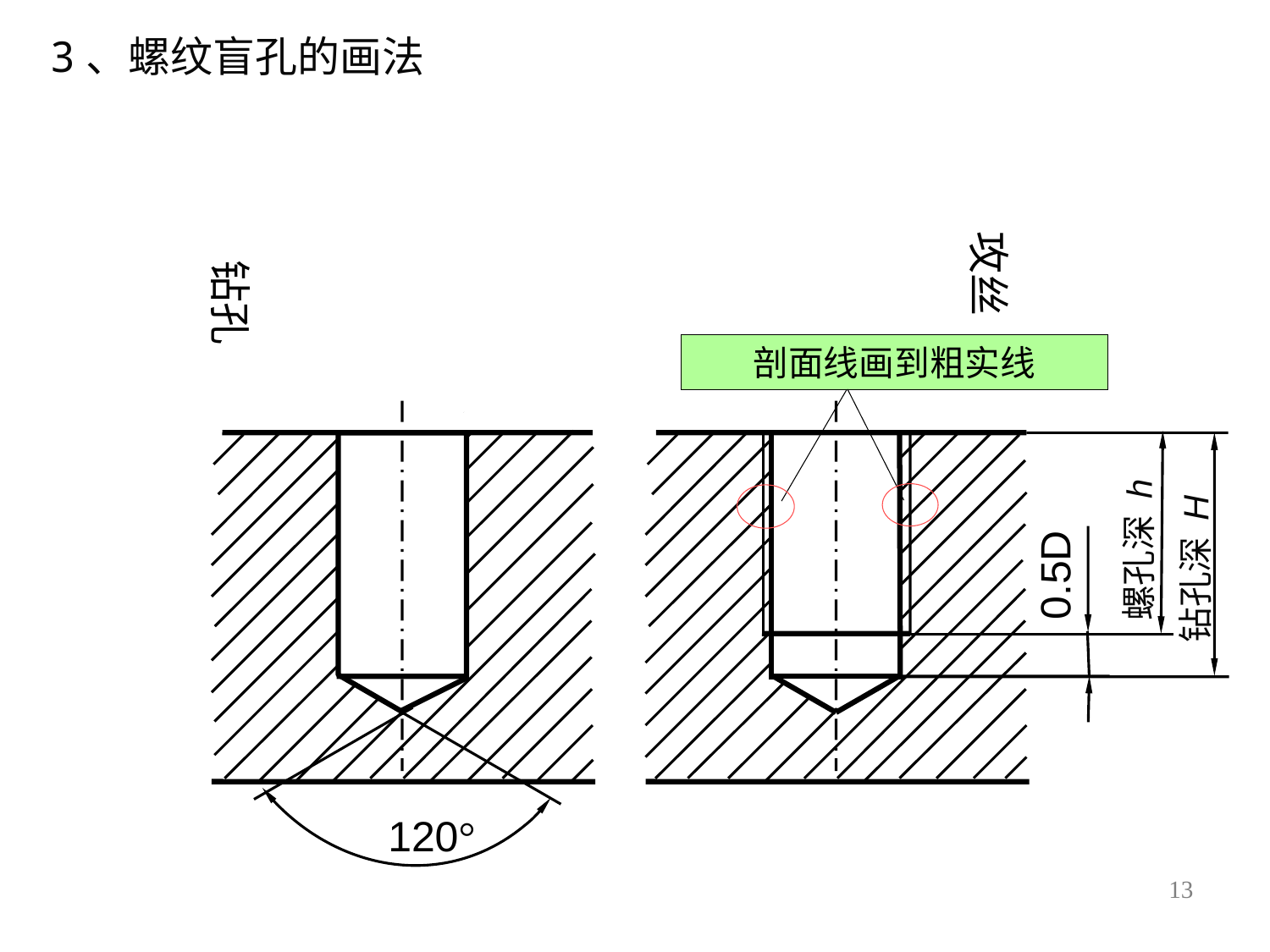

3、螺纹盲孔的画法
攻丝
钻孔
剖面线画到粗实线

钻孔深 H

螺孔深 h

0.5D

120°
13